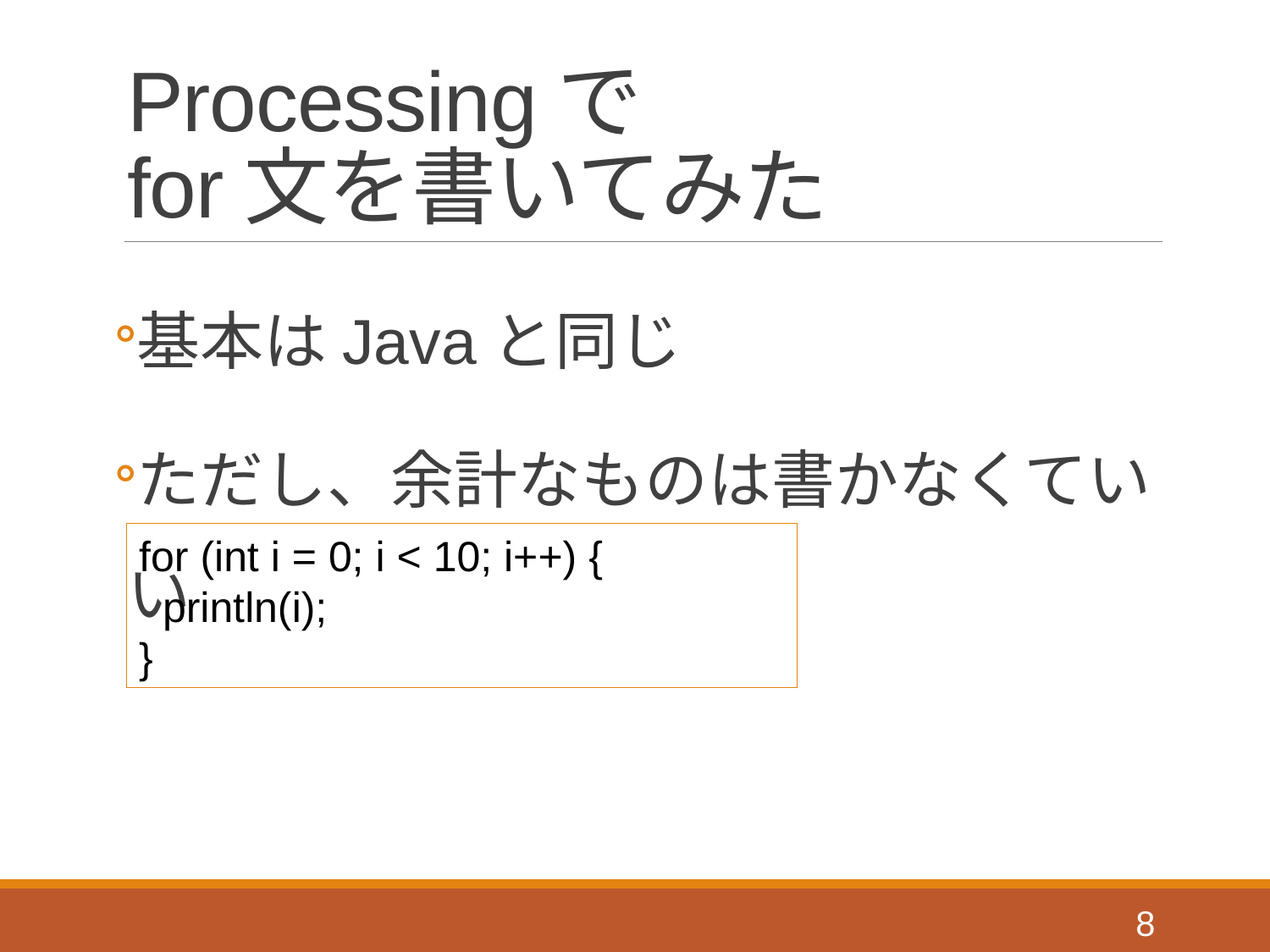

# Processingで for文を書いてみた
基本はJavaと同じ
ただし、余計なものは書かなくていい
for (int i = 0; i < 10; i++) {
  println(i);
}
8